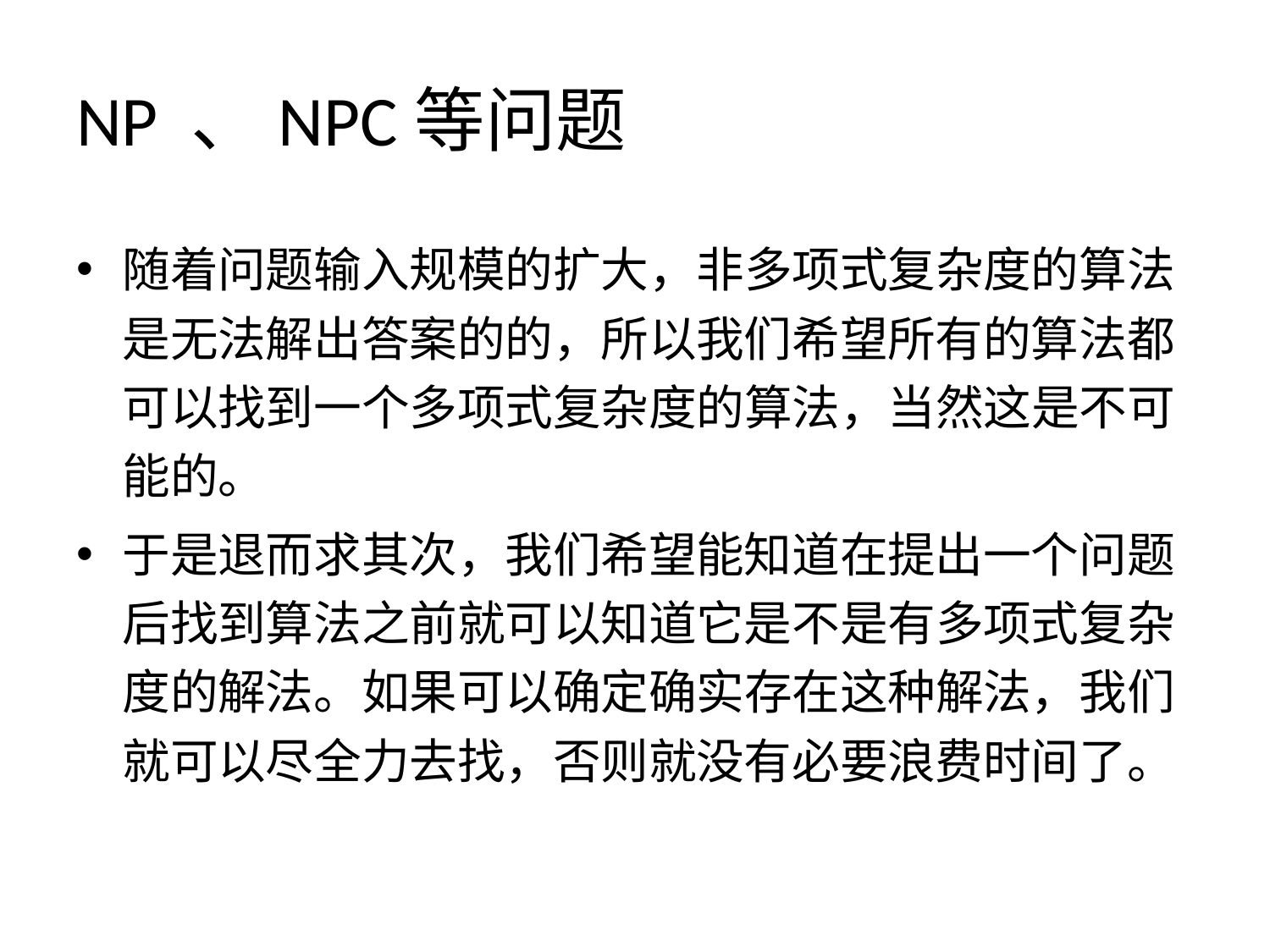

# NP 、NPC等问题
随着问题输入规模的扩大，非多项式复杂度的算法是无法解出答案的的，所以我们希望所有的算法都可以找到一个多项式复杂度的算法，当然这是不可能的。
于是退而求其次，我们希望能知道在提出一个问题后找到算法之前就可以知道它是不是有多项式复杂度的解法。如果可以确定确实存在这种解法，我们就可以尽全力去找，否则就没有必要浪费时间了。